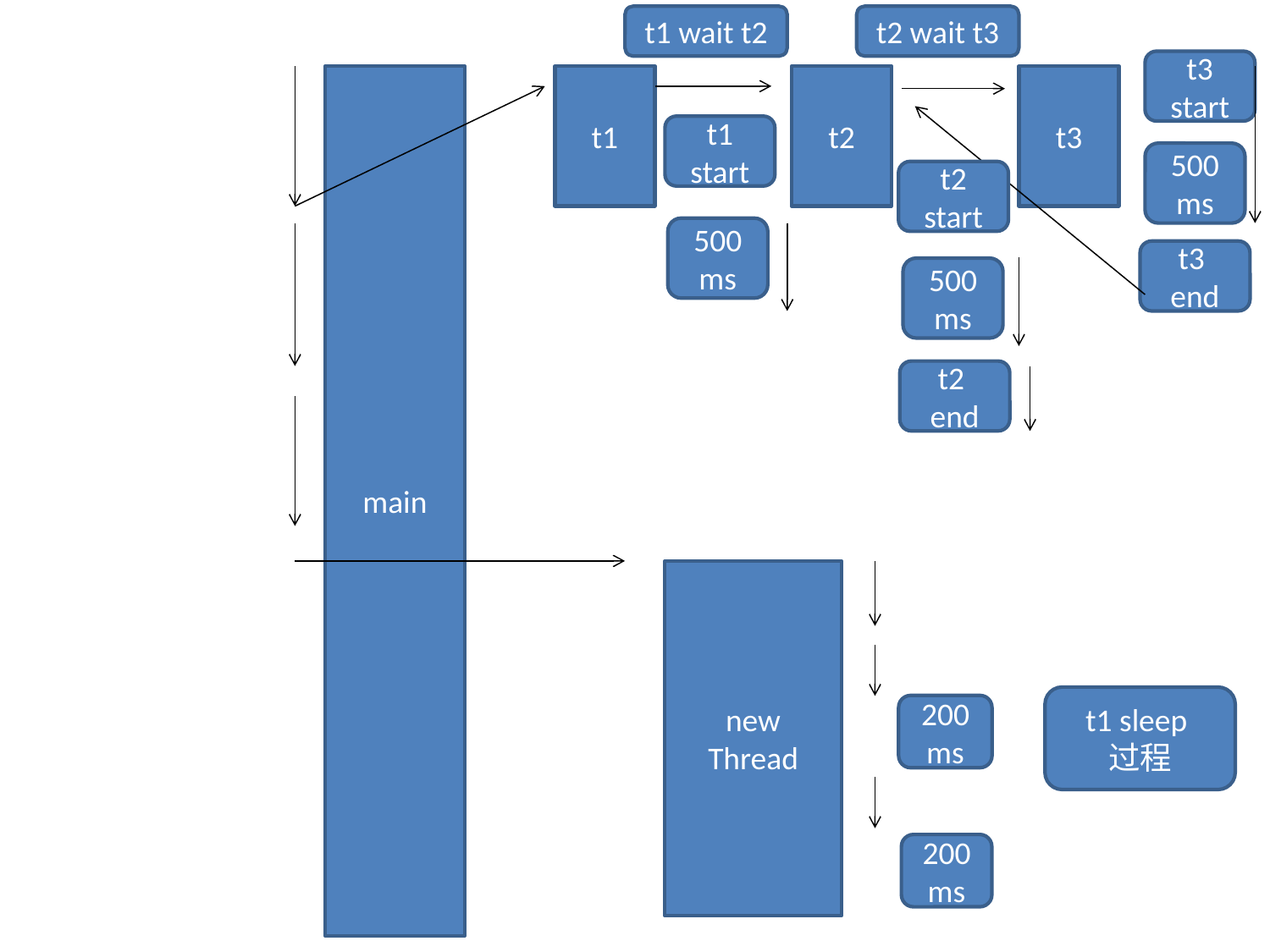

t1 wait t2
t2 wait t3
t3 start
main
t1
t2
t3
t1 start
500ms
t2 start
500ms
t3
end
500ms
t2
end
new Thread
t1 sleep
过程
200
ms
200
ms